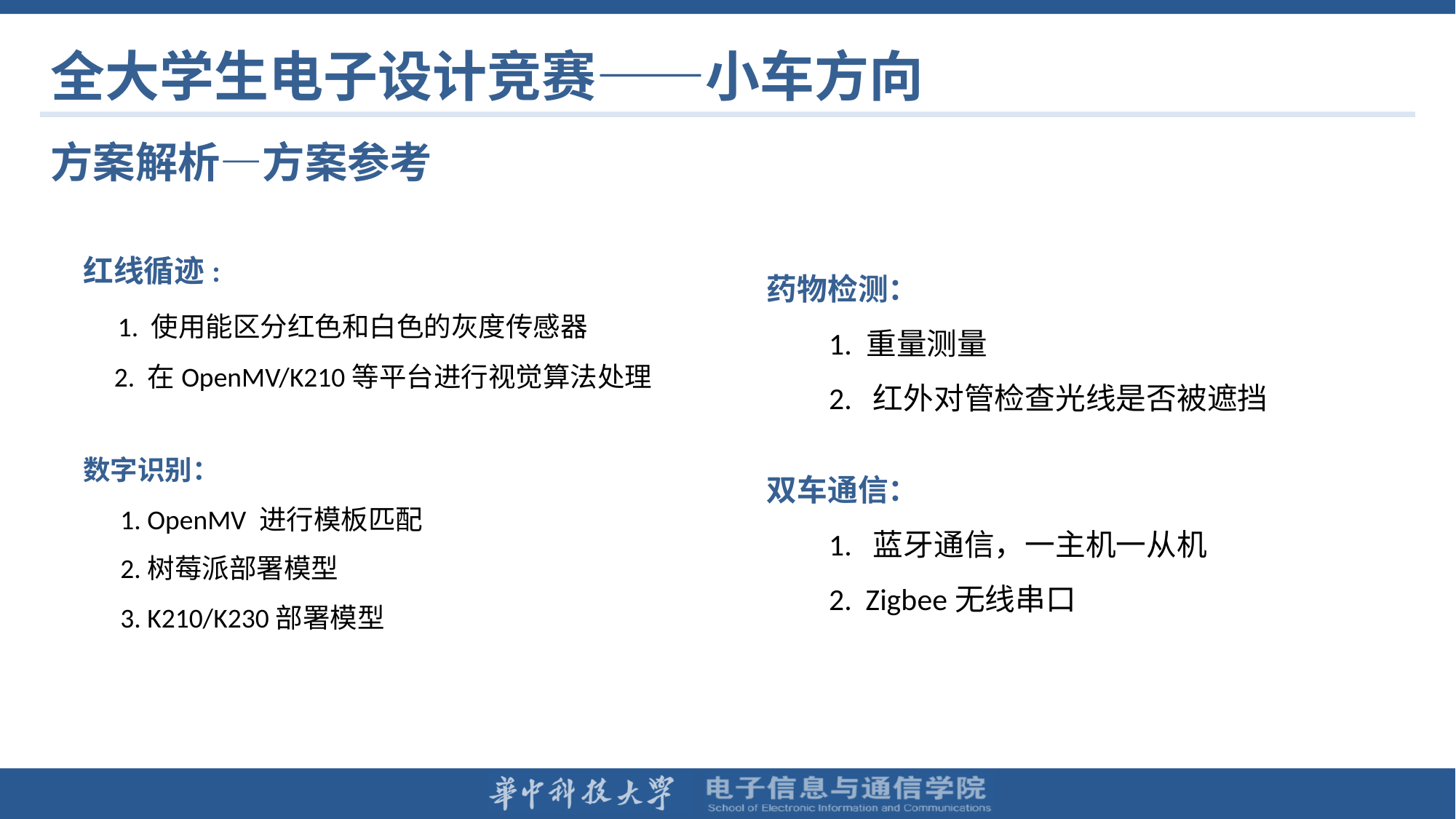

# 全大学生电子设计竞赛——小车方向
方案解析—方案参考
红线循迹:
     1. 使用能区分红色和白色的灰度传感器
     2. 在OpenMV/K210等平台进行视觉算法处理
药物检测：
         1. 重量测量
         2.  红外对管检查光线是否被遮挡
数字识别：
      1. OpenMV 进行模板匹配
      2.树莓派部署模型
      3. K210/K230部署模型
双车通信：
         1.  蓝牙通信，一主机一从机
         2.  Zigbee无线串口